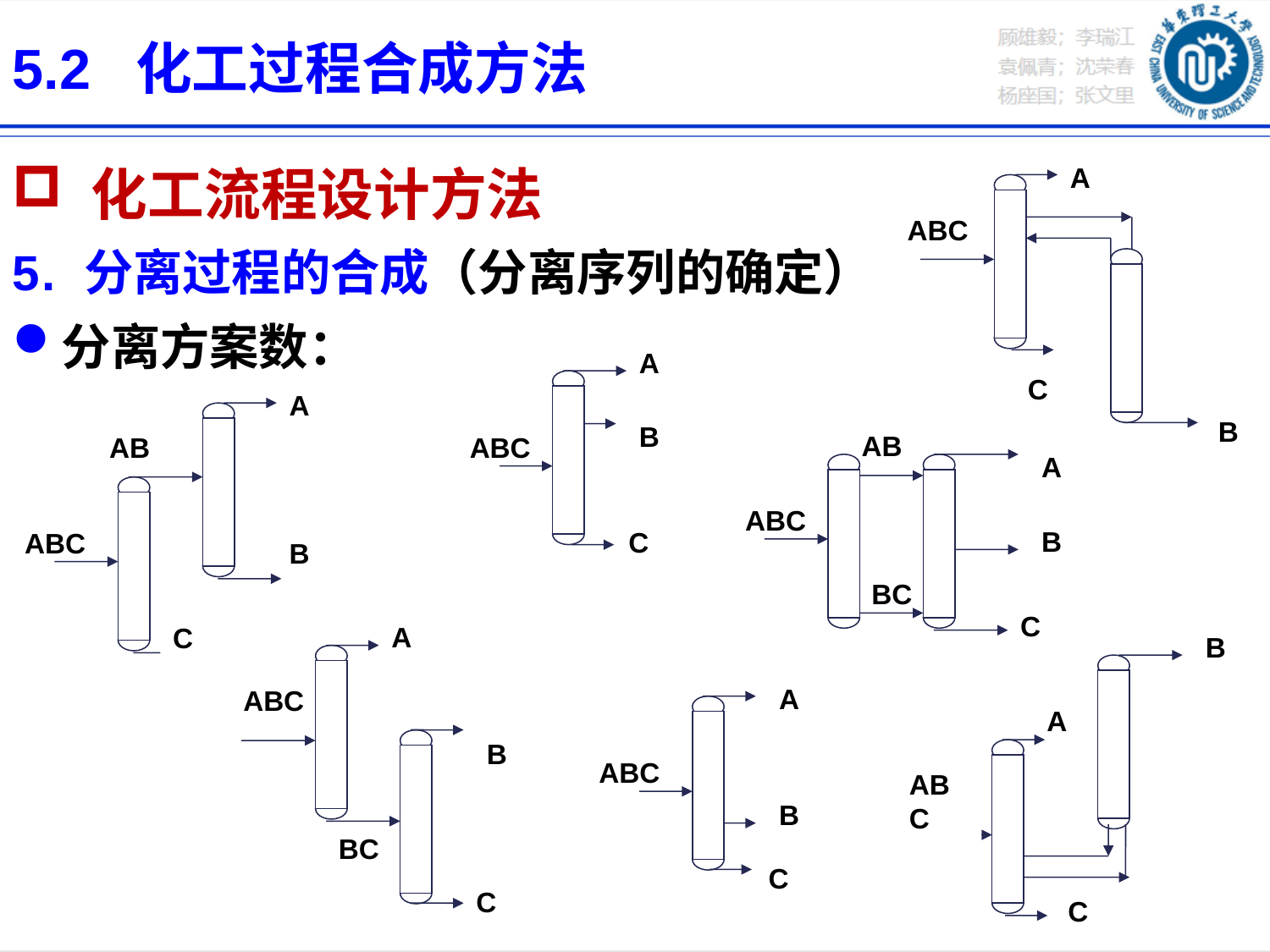

5.2  化工过程合成方法
 化工流程设计方法
分离过程的合成（分离序列的确定）
分离方案数：

A

ABC

C
B

A

B
ABC

C

A

AB

ABC
B

C

AB
A

ABC
B

BC
C

A

ABC

B

BC
C

B

A

ABC

C

A

ABC

B

C